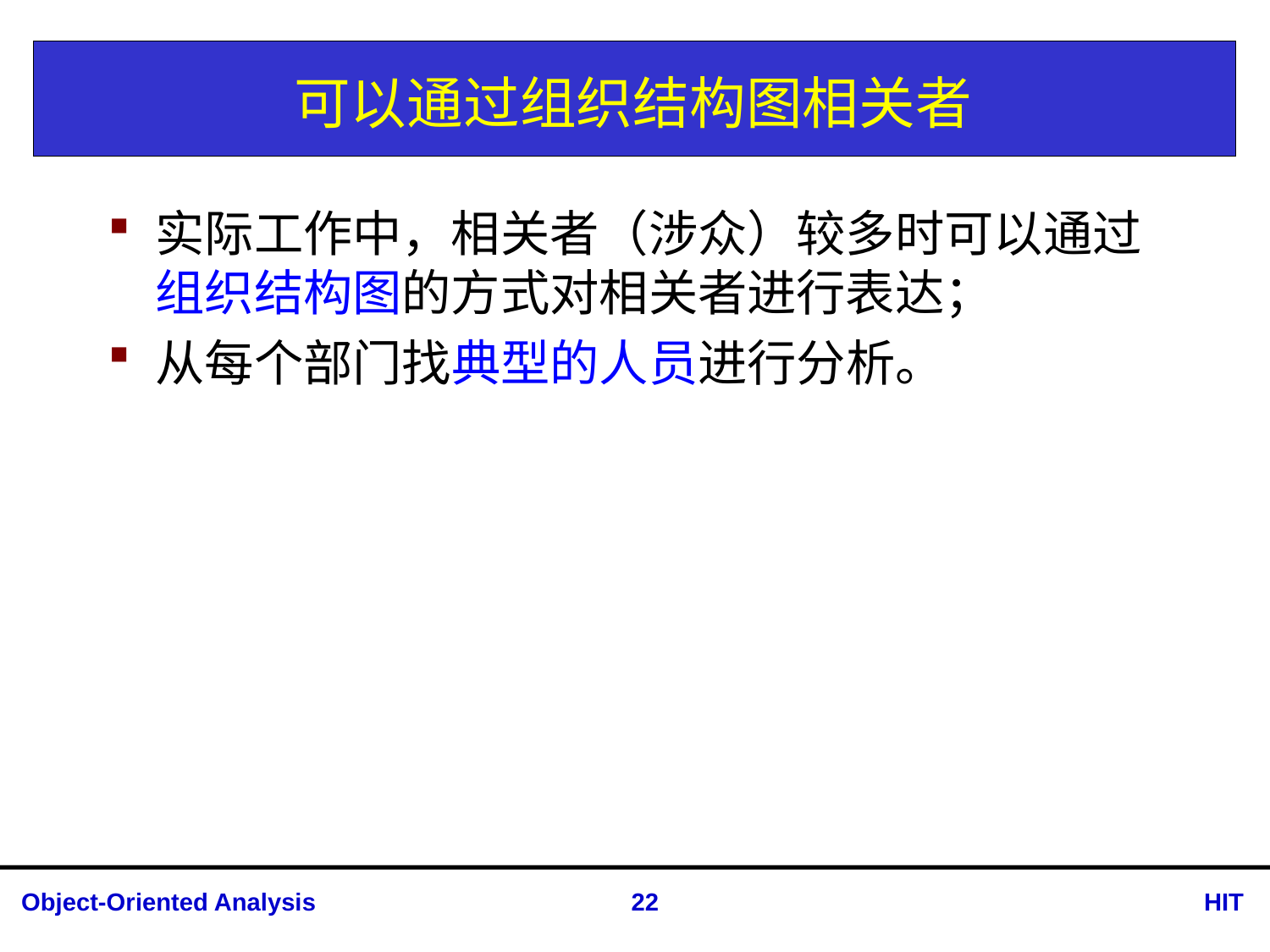

# 可以通过组织结构图相关者
实际工作中，相关者（涉众）较多时可以通过组织结构图的方式对相关者进行表达；
从每个部门找典型的人员进行分析。